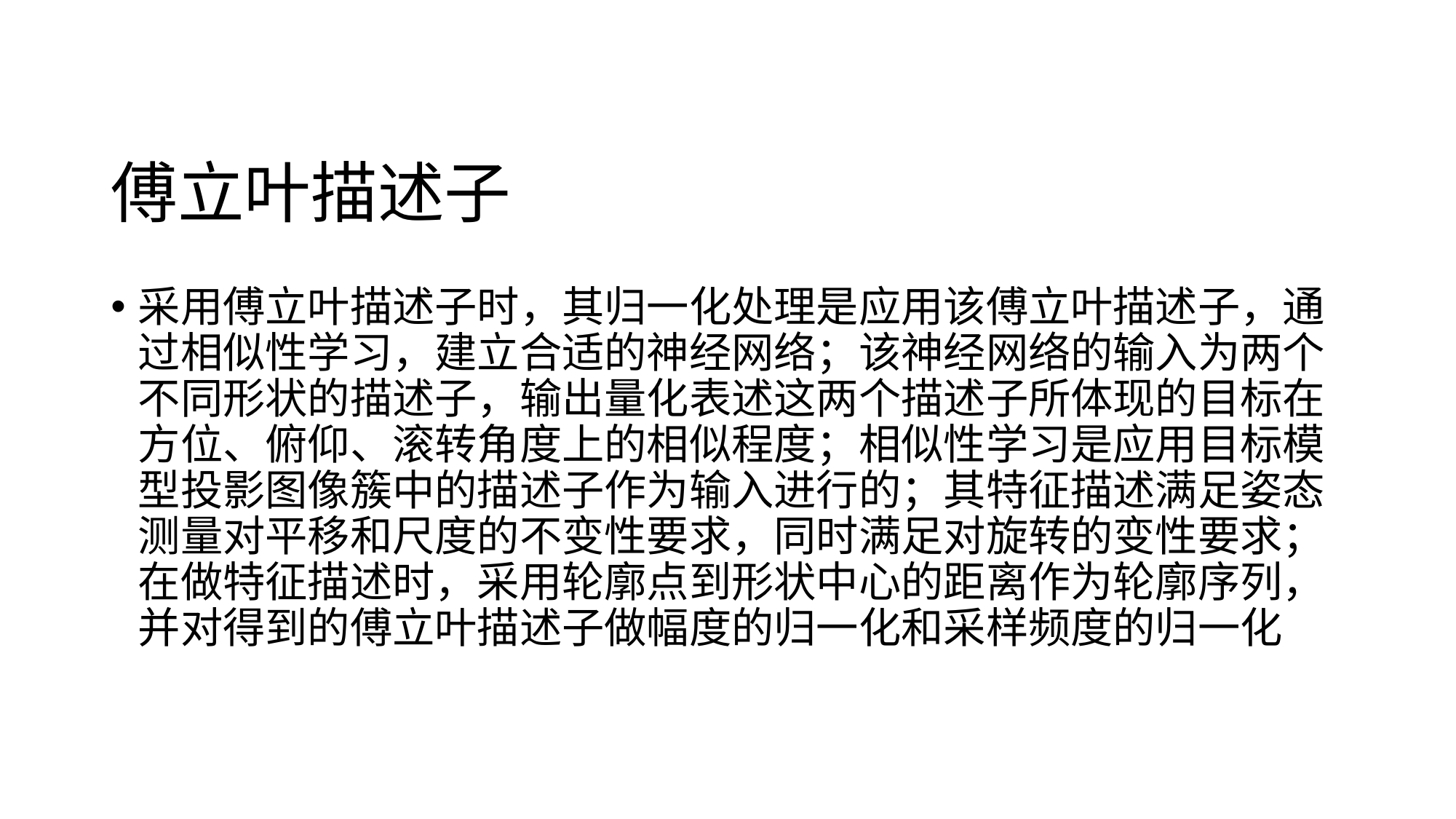

# 傅立叶描述子
采用傅立叶描述子时，其归一化处理是应用该傅立叶描述子，通过相似性学习，建立合适的神经网络；该神经网络的输入为两个不同形状的描述子，输出量化表述这两个描述子所体现的目标在方位、俯仰、滚转角度上的相似程度；相似性学习是应用目标模型投影图像簇中的描述子作为输入进行的；其特征描述满足姿态测量对平移和尺度的不变性要求，同时满足对旋转的变性要求；在做特征描述时，采用轮廓点到形状中心的距离作为轮廓序列，并对得到的傅立叶描述子做幅度的归一化和采样频度的归一化